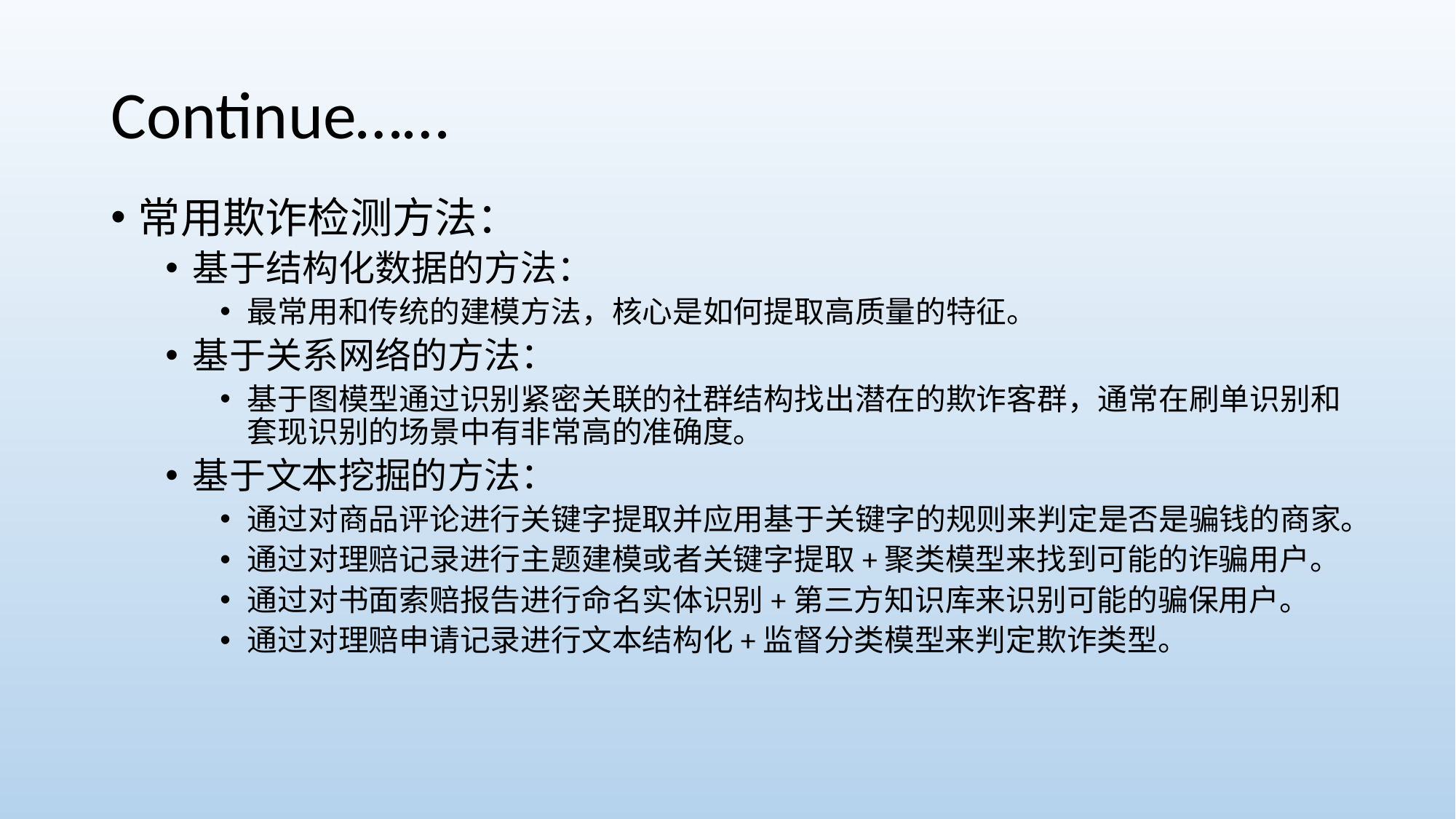

# Continue……
常用欺诈检测方法：
基于结构化数据的方法：
最常用和传统的建模方法，核心是如何提取高质量的特征。
基于关系网络的方法：
基于图模型通过识别紧密关联的社群结构找出潜在的欺诈客群，通常在刷单识别和套现识别的场景中有非常高的准确度。
基于文本挖掘的方法：
通过对商品评论进行关键字提取并应用基于关键字的规则来判定是否是骗钱的商家。
通过对理赔记录进行主题建模或者关键字提取+聚类模型来找到可能的诈骗用户。
通过对书面索赔报告进行命名实体识别+第三方知识库来识别可能的骗保用户。
通过对理赔申请记录进行文本结构化+监督分类模型来判定欺诈类型。